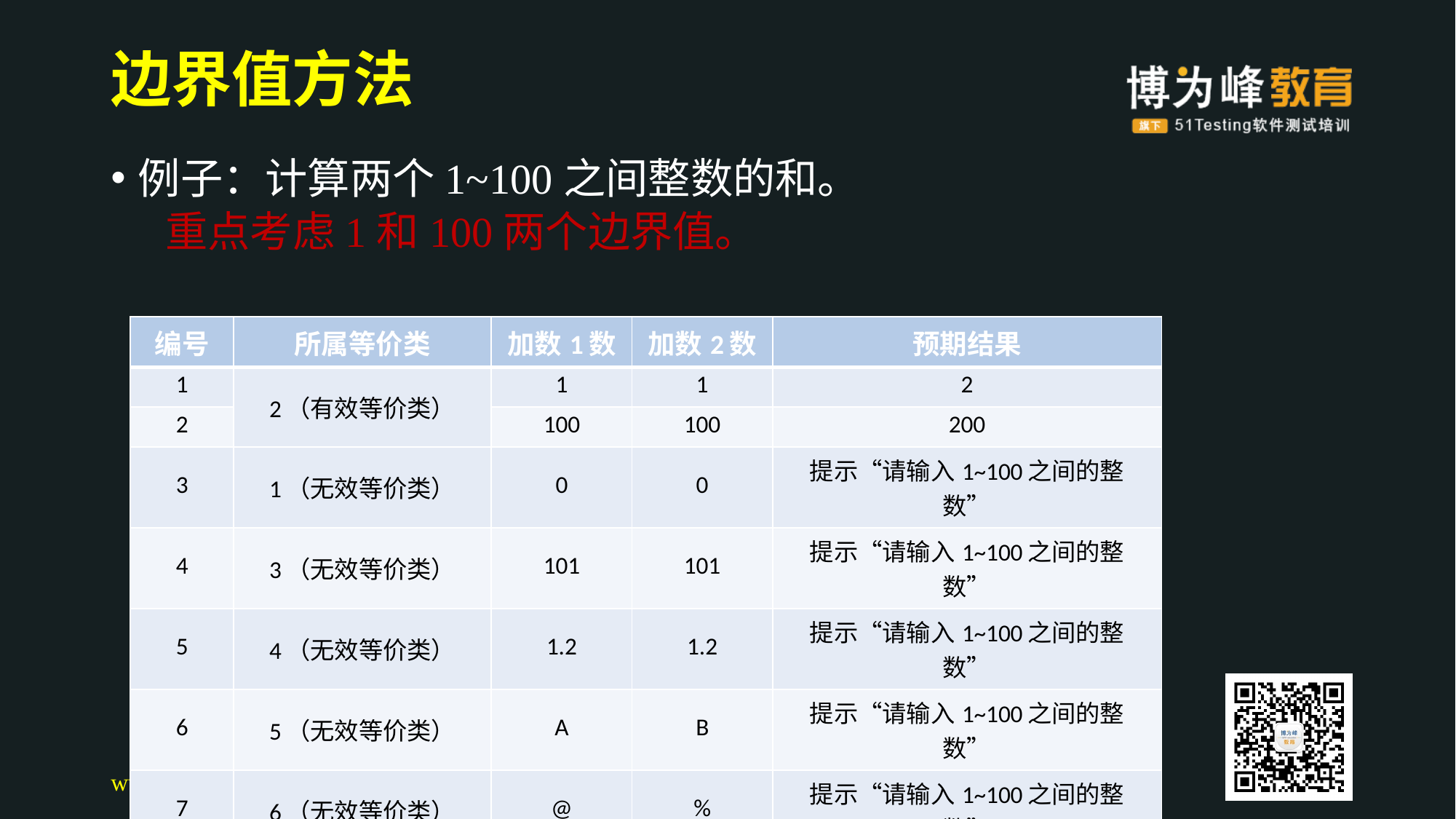

# 边界值方法
例子：计算两个1~100之间整数的和。
重点考虑1和100两个边界值。

| 编号 | 所属等价类 | 加数1数 | 加数2数 | 预期结果 |
| --- | --- | --- | --- | --- |
| 1 | 2（有效等价类） | 1 | 1 | 2 |
| 2 |  | 100 | 100 | 200 |
| 3 | 1（无效等价类） | 0 | 0 | 提示“请输入1~100之间的整数” |
| 4 | 3（无效等价类） | 101 | 101 | 提示“请输入1~100之间的整数” |
| 5 | 4（无效等价类） | 1.2 | 1.2 | 提示“请输入1~100之间的整数” |
| 6 | 5（无效等价类） | A | B | 提示“请输入1~100之间的整数” |
| 7 | 6（无效等价类） | @ | % | 提示“请输入1~100之间的整数” |
| 8 | 7（无效等价类） | 空格 | 空格 | 提示“请输入1~100之间的整数” |
| 9 | 8（无效等价类） |  |  | 提示“请输入1~100之间的整数” |
www.51testing.net